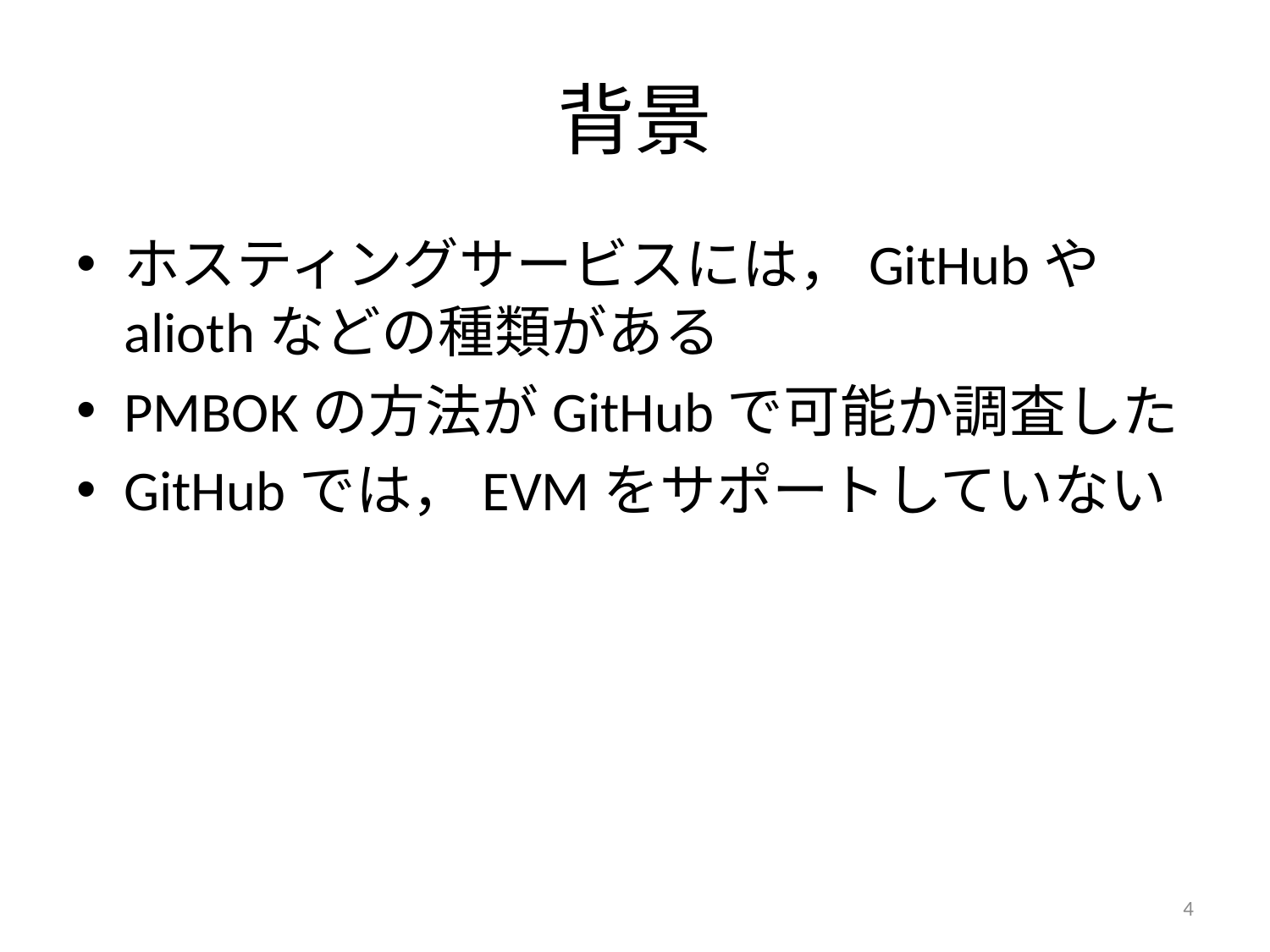

# 背景
ホスティングサービスには，GitHubやaliothなどの種類がある
PMBOKの方法がGitHubで可能か調査した
GitHubでは，EVMをサポートしていない

4